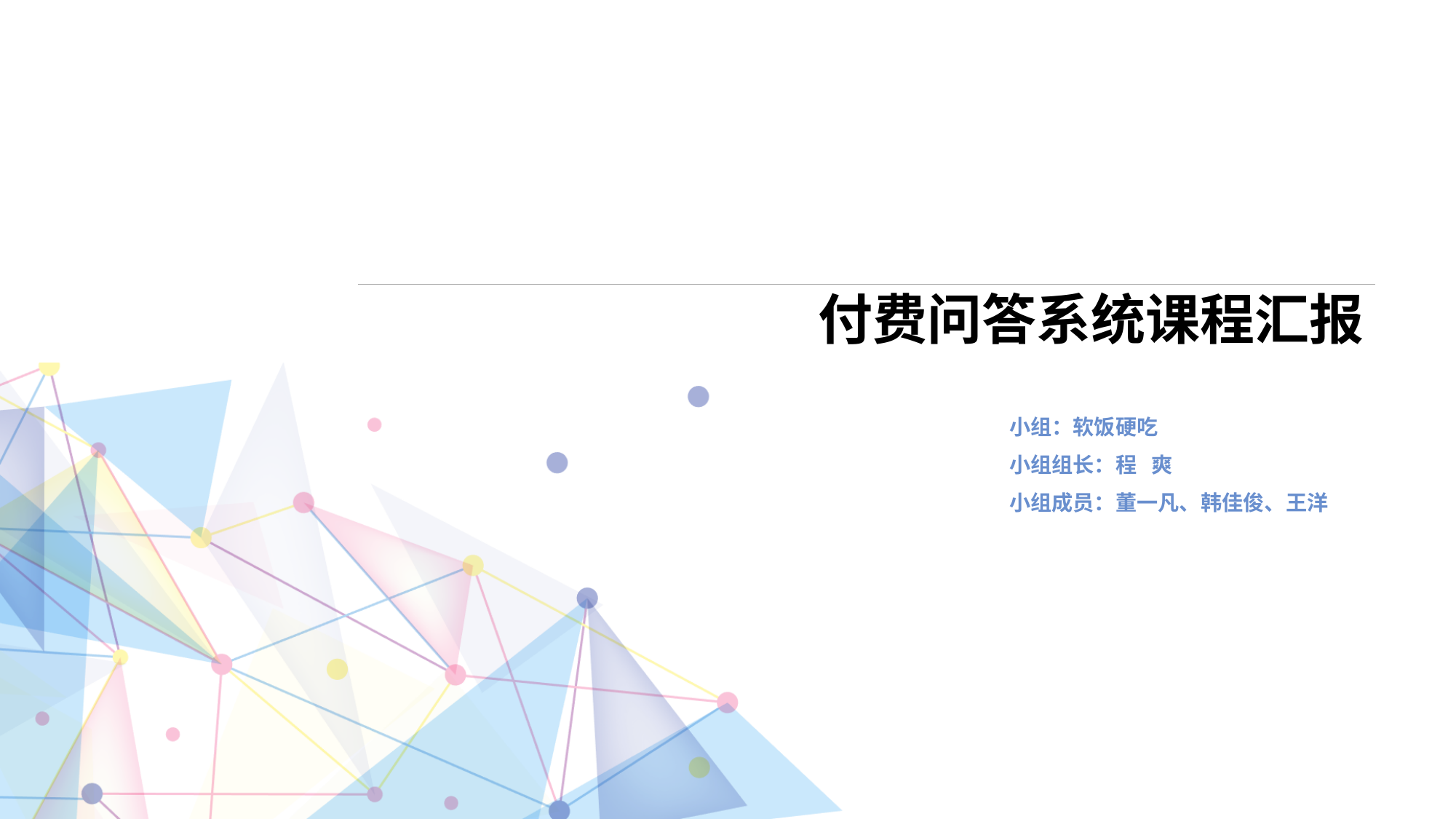

# 付费问答系统课程汇报
小组：软饭硬吃
小组组长：程   爽
小组成员：董一凡、韩佳俊、王洋